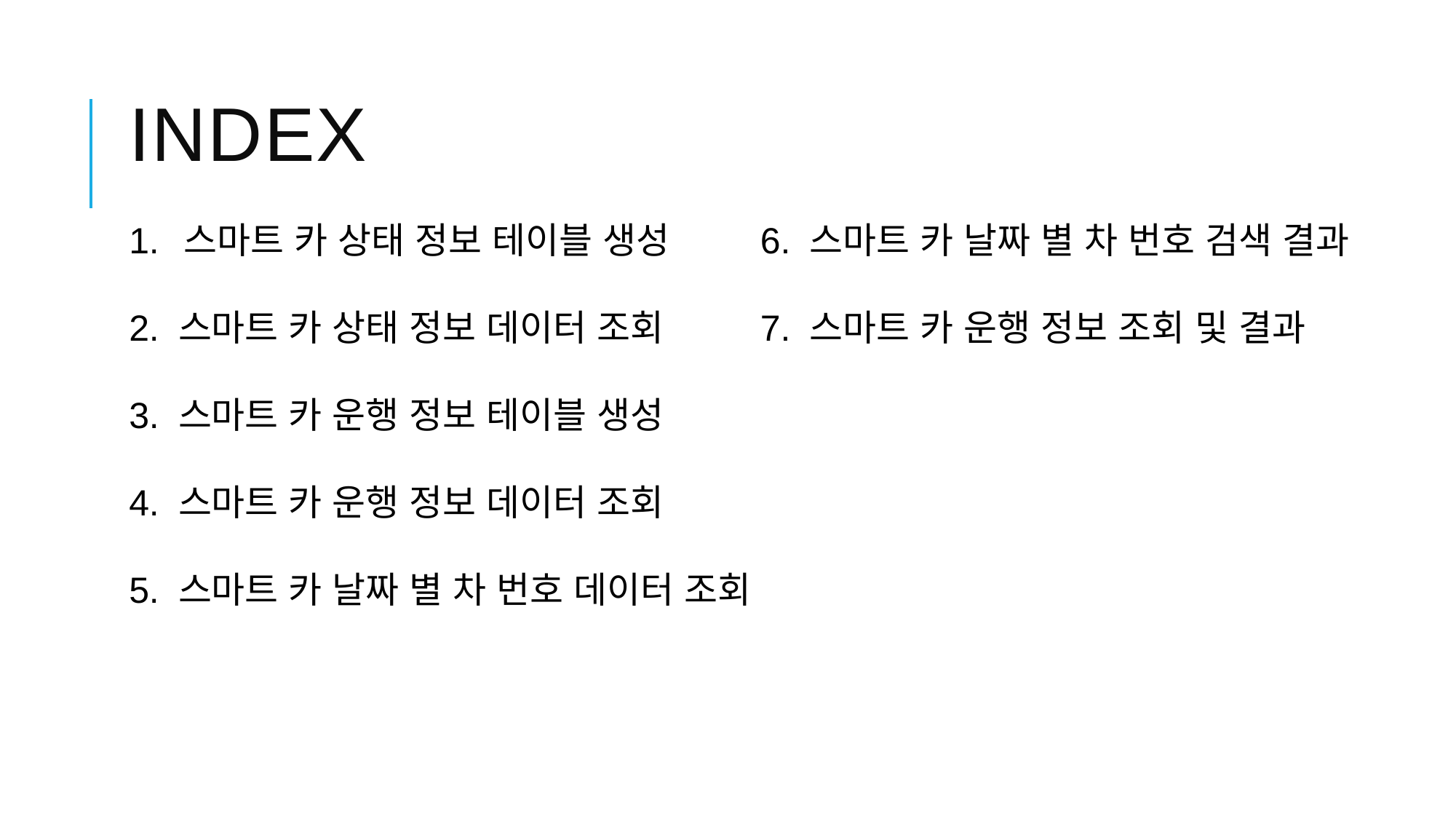

# INDEX
스마트 카 상태 정보 테이블 생성

2. 스마트 카 상태 정보 데이터 조회

3. 스마트 카 운행 정보 테이블 생성

4. 스마트 카 운행 정보 데이터 조회

5. 스마트 카 날짜 별 차 번호 데이터 조회
6. 스마트 카 날짜 별 차 번호 검색 결과

7. 스마트 카 운행 정보 조회 및 결과